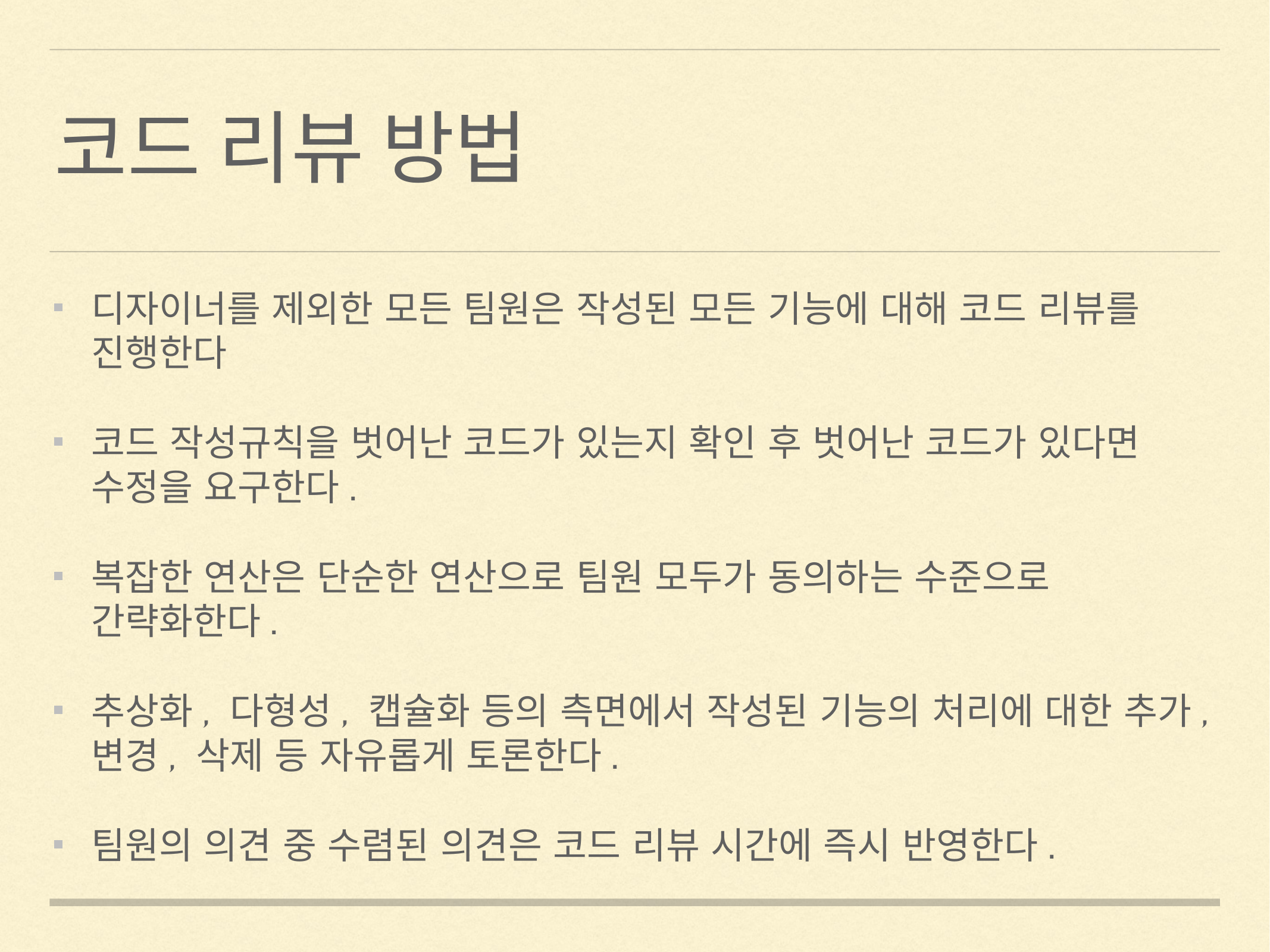

# 코드 리뷰 방법
디자이너를 제외한 모든 팀원은 작성된 모든 기능에 대해 코드 리뷰를 진행한다
코드 작성규칙을 벗어난 코드가 있는지 확인 후 벗어난 코드가 있다면 수정을 요구한다.
복잡한 연산은 단순한 연산으로 팀원 모두가 동의하는 수준으로 간략화한다.
추상화, 다형성, 캡슐화 등의 측면에서 작성된 기능의 처리에 대한 추가, 변경, 삭제 등 자유롭게 토론한다.
팀원의 의견 중 수렴된 의견은 코드 리뷰 시간에 즉시 반영한다.